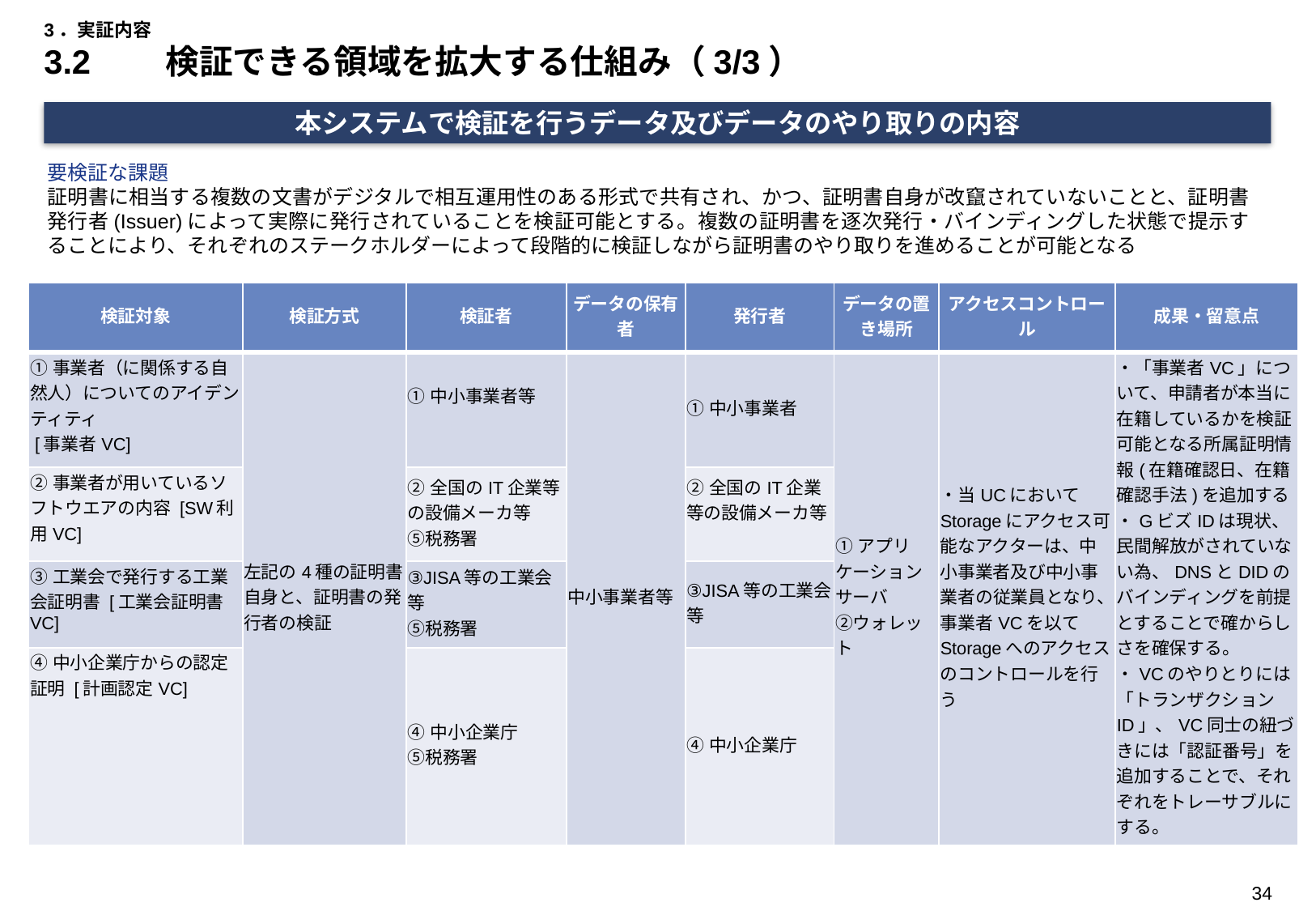

# 3．実証内容 3.2	検証できる領域を拡大する仕組み（3/3）
本システムで検証を行うデータ及びデータのやり取りの内容
要検証な課題
証明書に相当する複数の文書がデジタルで相互運用性のある形式で共有され、かつ、証明書自身が改竄されていないことと、証明書発行者(Issuer)によって実際に発行されていることを検証可能とする。複数の証明書を逐次発行・バインディングした状態で提示することにより、それぞれのステークホルダーによって段階的に検証しながら証明書のやり取りを進めることが可能となる

| 検証対象 | 検証方式 | 検証者 | データの保有者 | 発行者 | データの置き場所 | アクセスコントロール | 成果・留意点 |
| --- | --- | --- | --- | --- | --- | --- | --- |
| ①事業者（に関係する自然人）についてのアイデンティティ  [事業者VC] | 左記の4種の証明書自身と、証明書の発行者の検証 | ①中小事業者等 | 中小事業者等 | ①中小事業者 | ①アプリケーションサーバ ②ウォレット | ・当UCにおいてStorageにアクセス可能なアクターは、中小事業者及び中小事業者の従業員となり、事業者VCを以てStorageへのアクセスのコントロールを行う | ・「事業者VC」について、申請者が本当に在籍しているかを検証可能となる所属証明情報(在籍確認日、在籍確認手法)を追加する ・GビズIDは現状、民間解放がされていない為、DNSとDIDのバインディングを前提とすることで確からしさを確保する。 ・VCのやりとりには「トランザクションID」、VC同士の紐づきには「認証番号」を追加することで、それぞれをトレーサブルにする。 |
| ②事業者が用いているソフトウエアの内容 [SW利用VC] |  | ②全国のIT企業等の設備メーカ等 ⑤税務署 |  | ②全国のIT企業等の設備メーカ等 |  |  |  |
| ③工業会で発行する工業会証明書 [工業会証明書VC] |  | ③JISA等の工業会等 ⑤税務署 |  | ③JISA等の工業会等 |  |  |  |
| ④中小企業庁からの認定証明 [計画認定VC] |  | ④中小企業庁 ⑤税務署 |  | ④中小企業庁 |  |  |  |